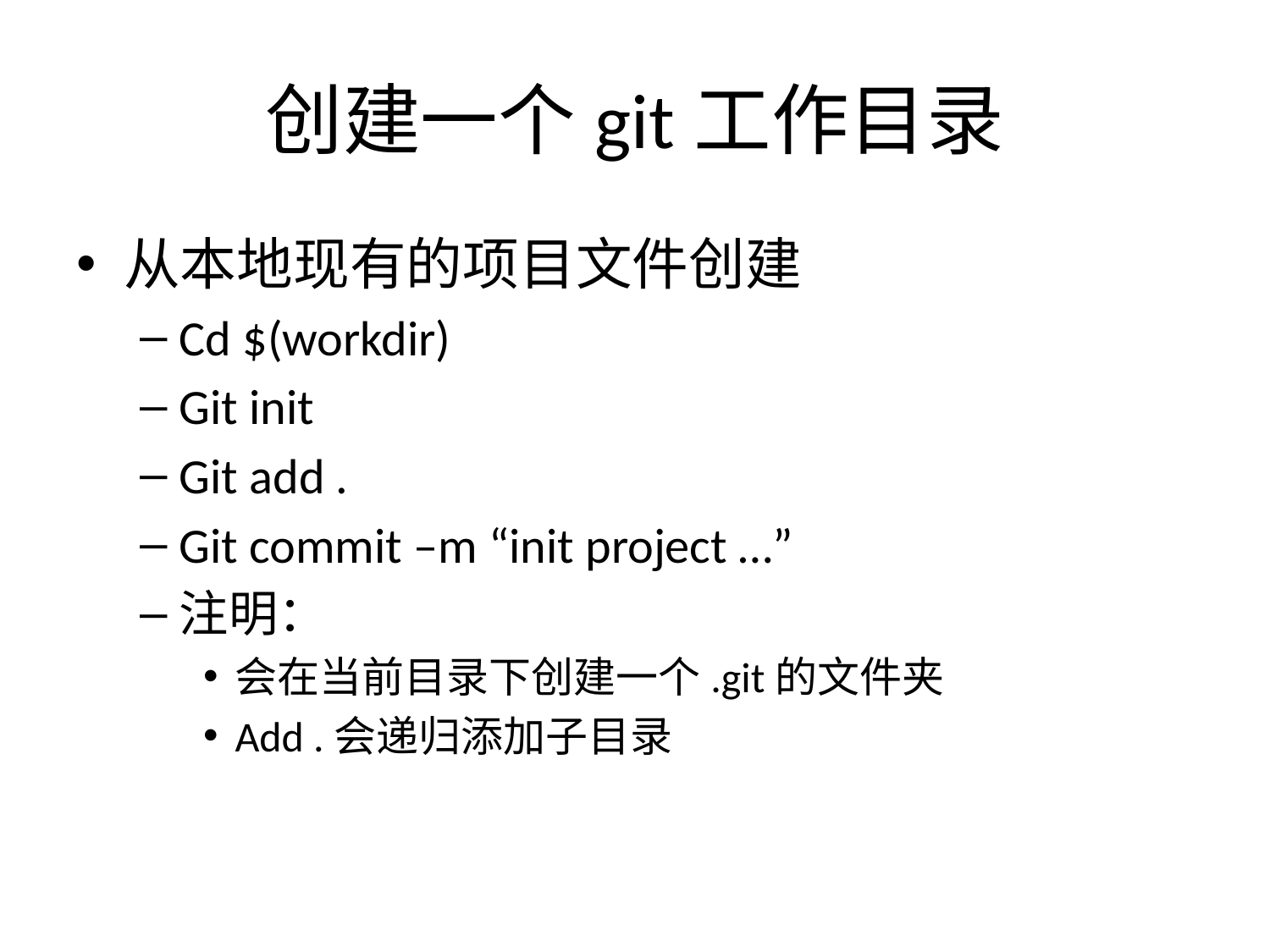

# 创建一个git工作目录
从本地现有的项目文件创建
Cd $(workdir)
Git init
Git add .
Git commit –m “init project …”
注明：
会在当前目录下创建一个.git的文件夹
Add .会递归添加子目录